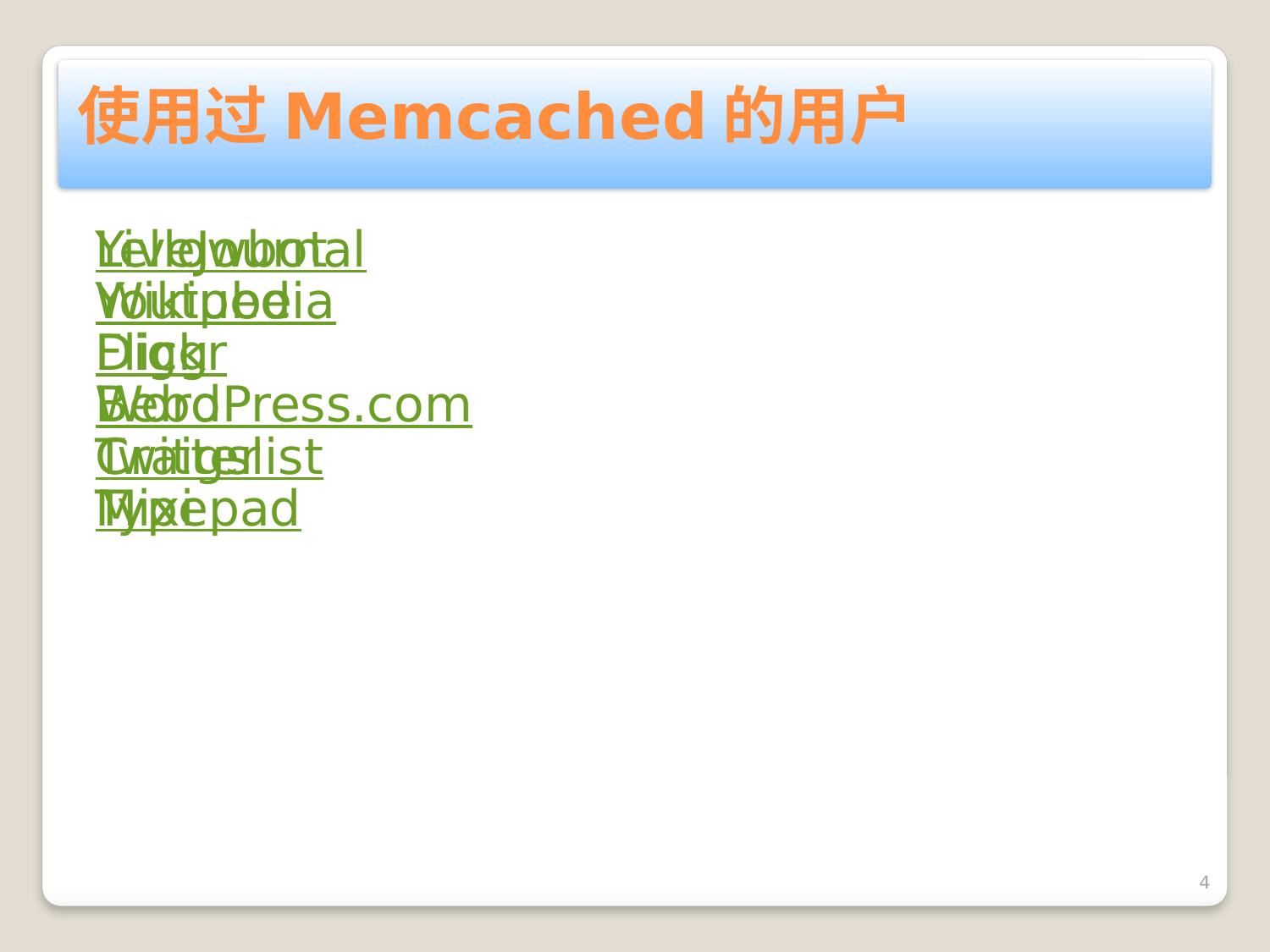

使用过Memcached的用户
LiveJournal
Wikipedia
Flickr
Bebo
Twitter
Typepad
Yellowbot
Youtube
Digg
WordPress.com
Craigslist
Mixi

4